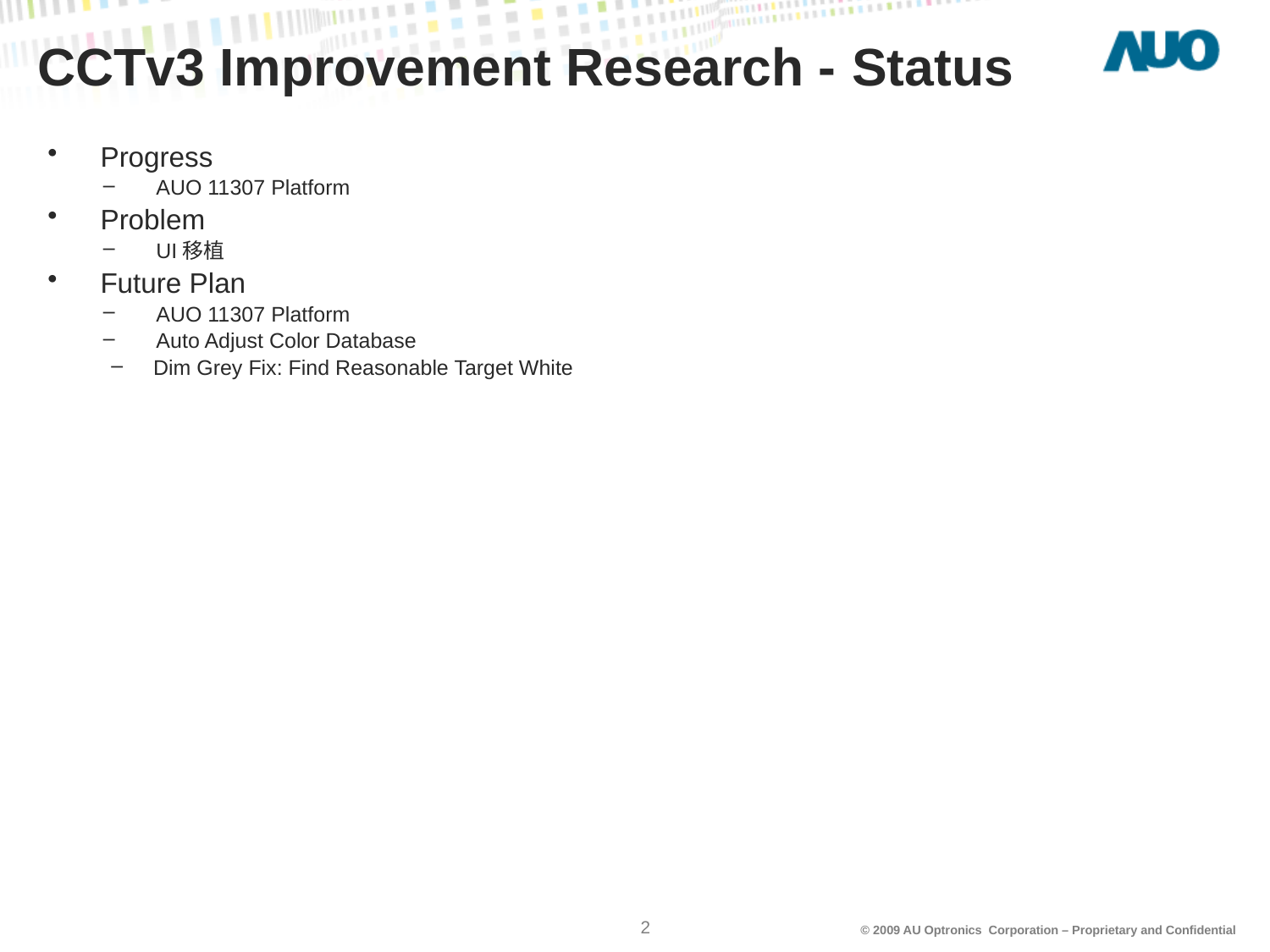

CCTv3 Improvement Research - Status
Progress
AUO 11307 Platform
Problem
UI移植
Future Plan
AUO 11307 Platform
Auto Adjust Color Database
Dim Grey Fix: Find Reasonable Target White